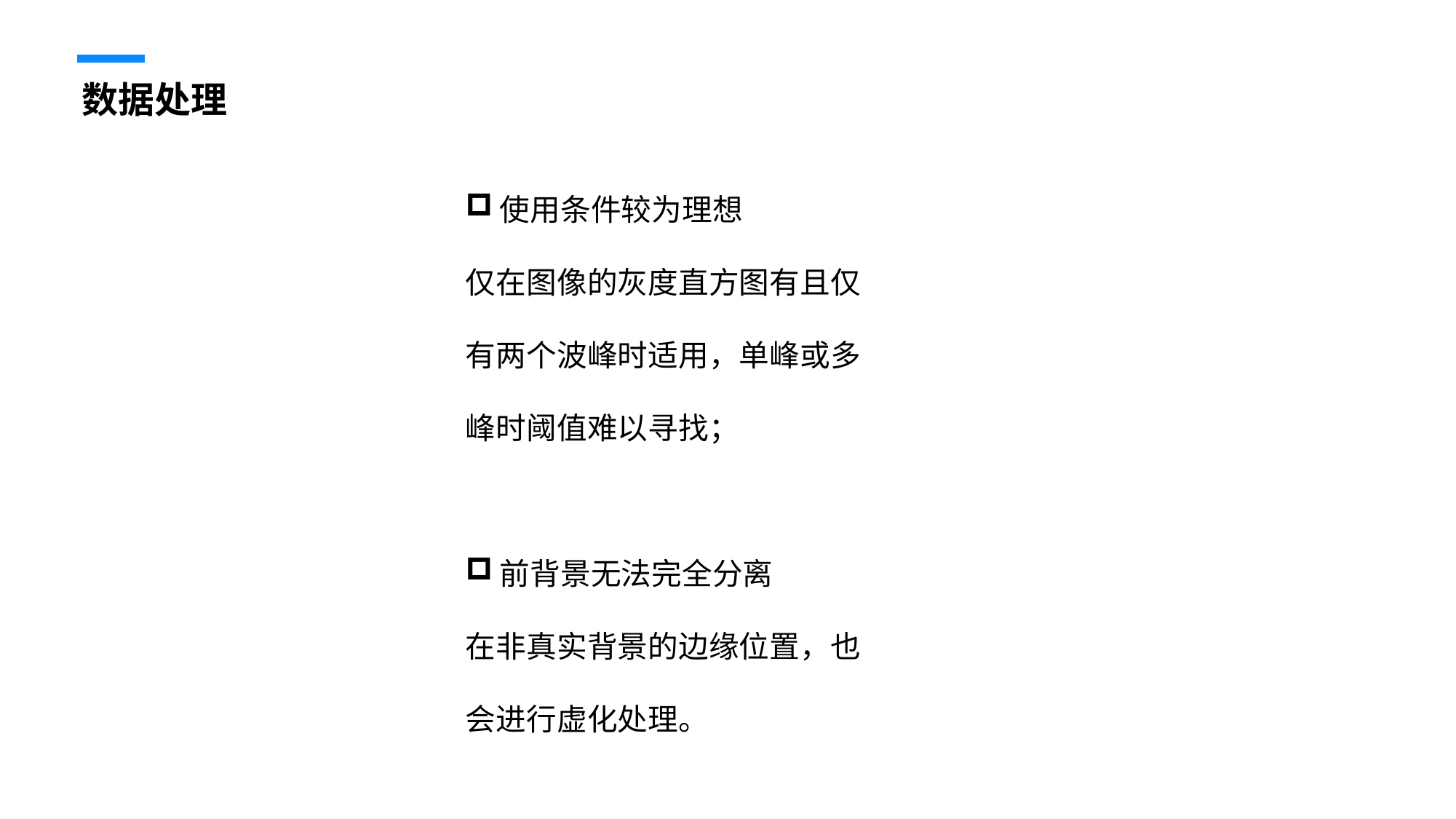

数据处理
使用条件较为理想
仅在图像的灰度直方图有且仅有两个波峰时适用，单峰或多峰时阈值难以寻找；

前背景无法完全分离
在非真实背景的边缘位置，也会进行虚化处理。